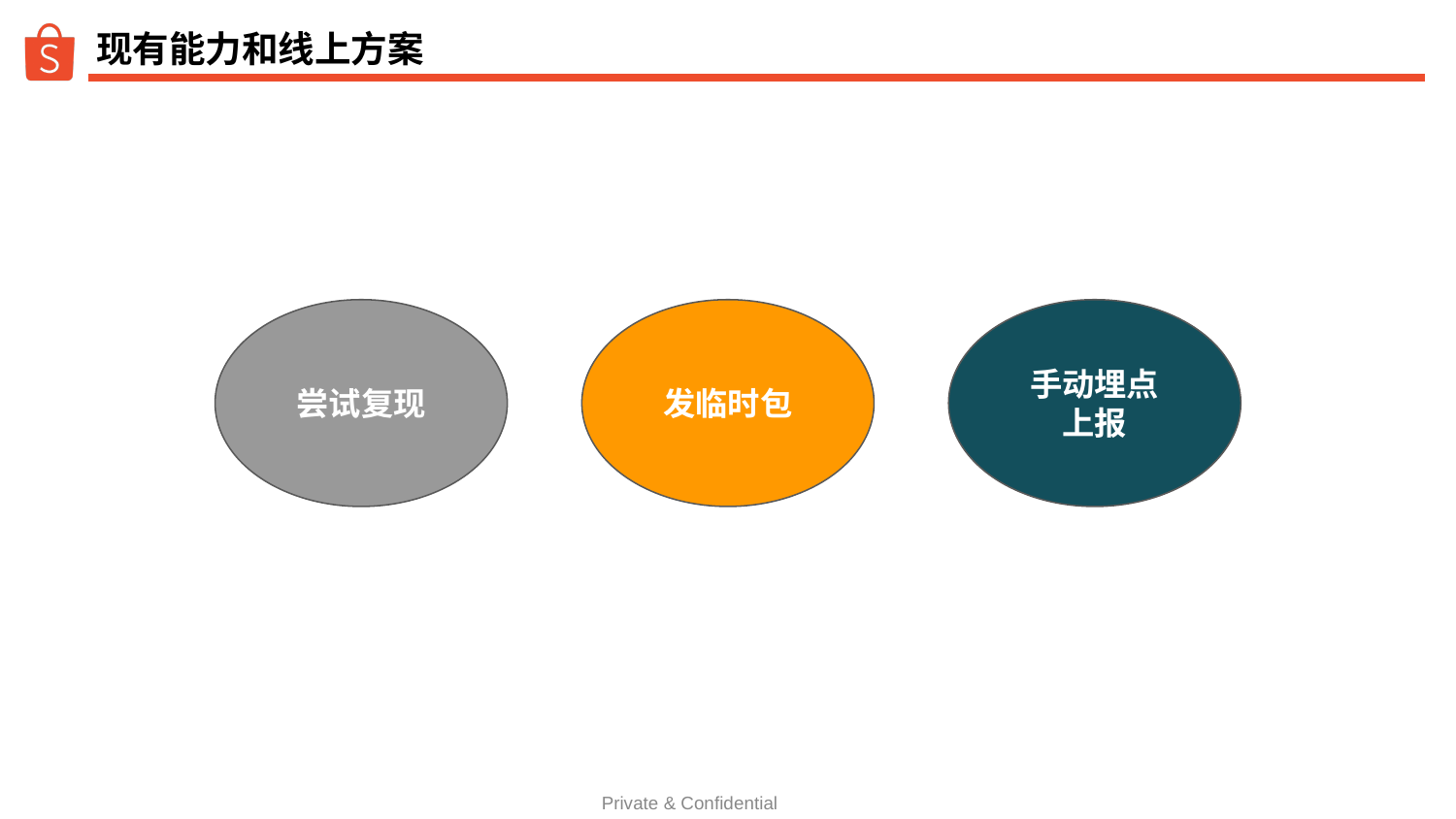

# 现有能力和线上方案
尝试复现
发临时包
手动埋点
上报
Private & Confidential